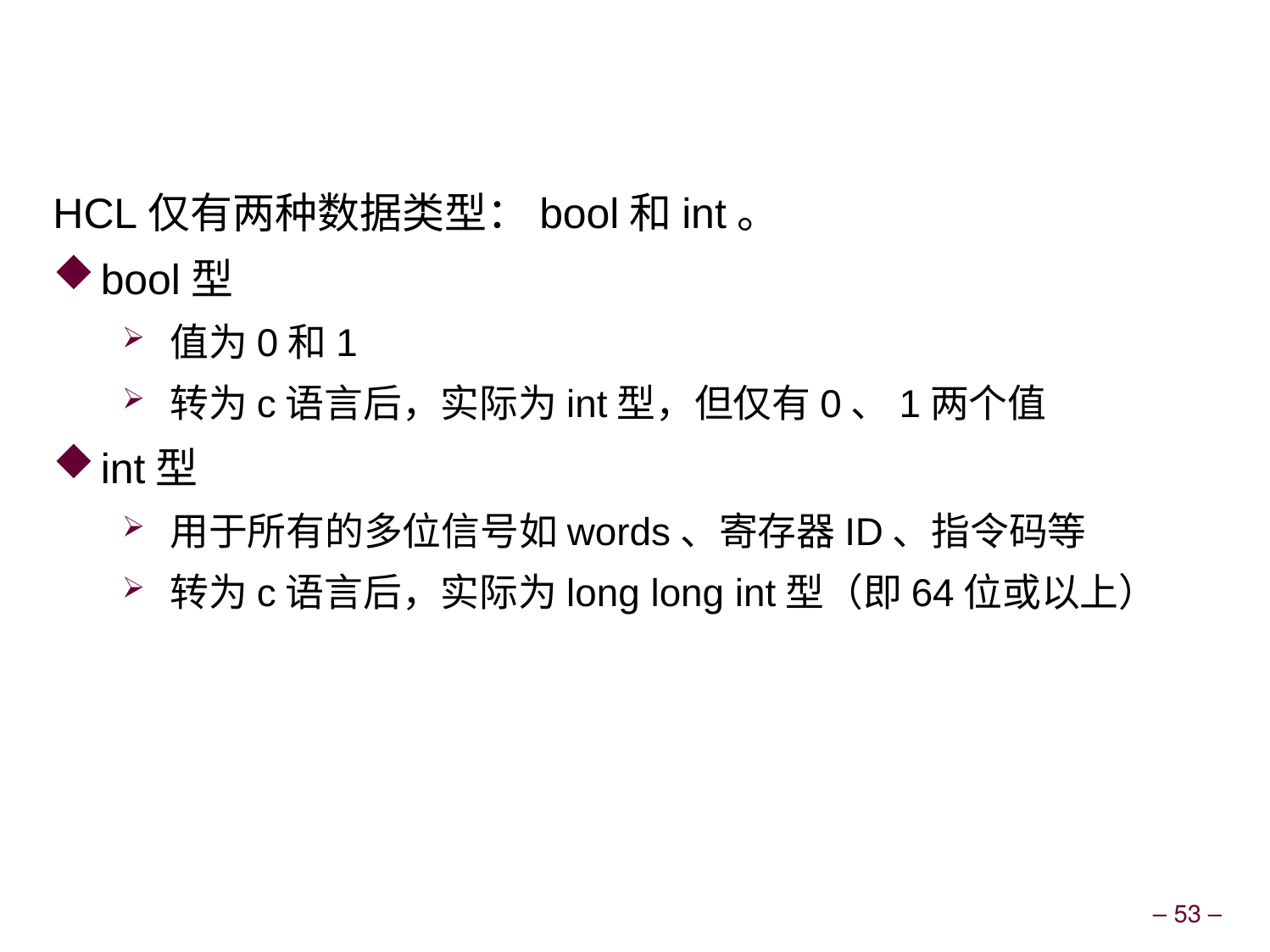

#
HCL仅有两种数据类型：bool和int。
bool型
值为0和1
转为c语言后，实际为int型，但仅有0、1两个值
int型
用于所有的多位信号如words、寄存器ID、指令码等
转为c语言后，实际为long long int型（即64位或以上）